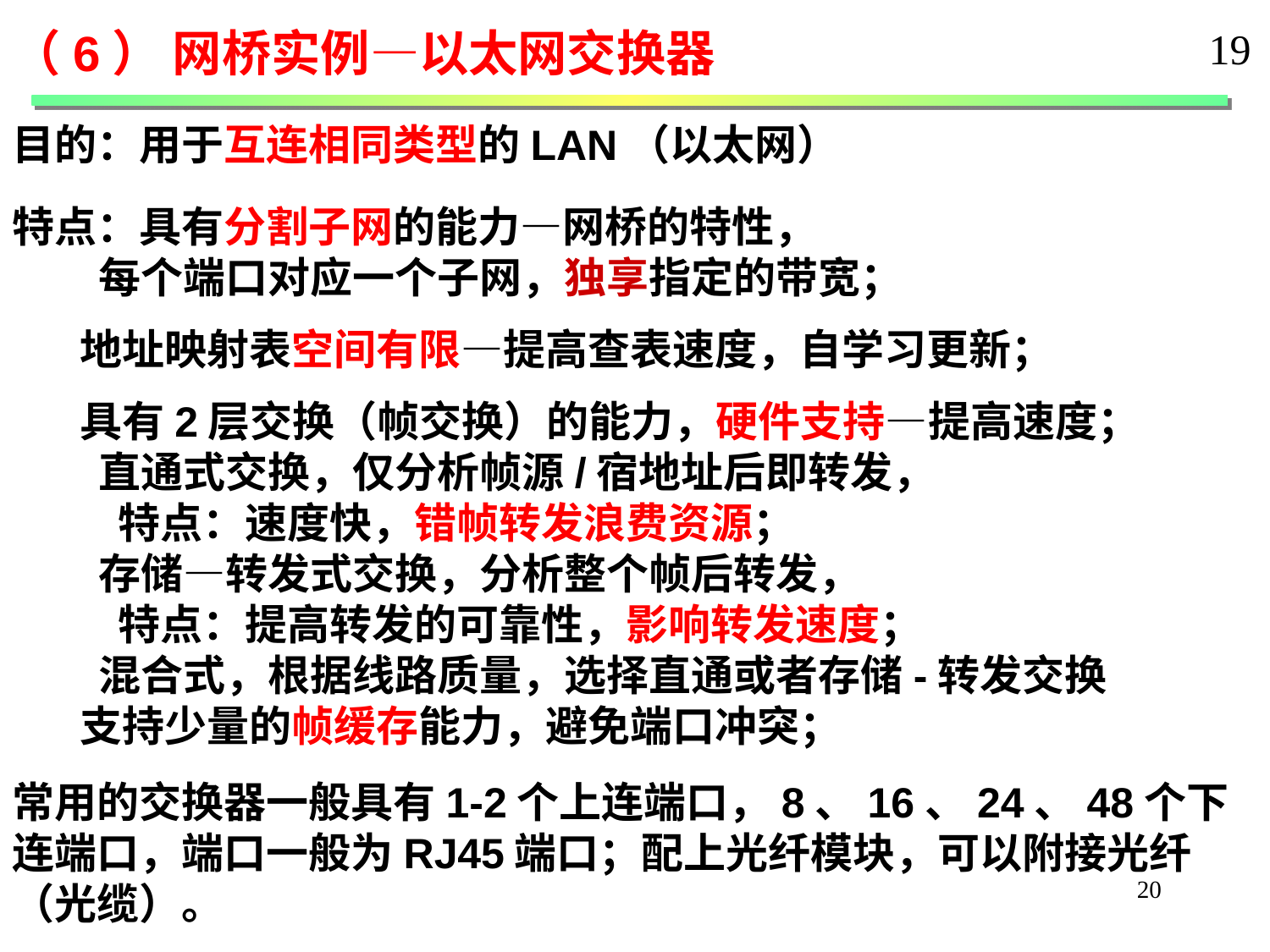

（6） 网桥实例—以太网交换器
19

目的：用于互连相同类型的LAN（以太网）

特点：具有分割子网的能力—网桥的特性，
        每个端口对应一个子网，独享指定的带宽；

      地址映射表空间有限—提高查表速度，自学习更新；

      具有2层交换（帧交换）的能力，硬件支持—提高速度；
        直通式交换，仅分析帧源/宿地址后即转发，
          特点：速度快，错帧转发浪费资源；
        存储—转发式交换，分析整个帧后转发，
          特点：提高转发的可靠性，影响转发速度；
        混合式，根据线路质量，选择直通或者存储-转发交换
      支持少量的帧缓存能力，避免端口冲突；

常用的交换器一般具有1-2个上连端口，8、16、24、48个下连端口，端口一般为RJ45端口；配上光纤模块，可以附接光纤（光缆）。
20